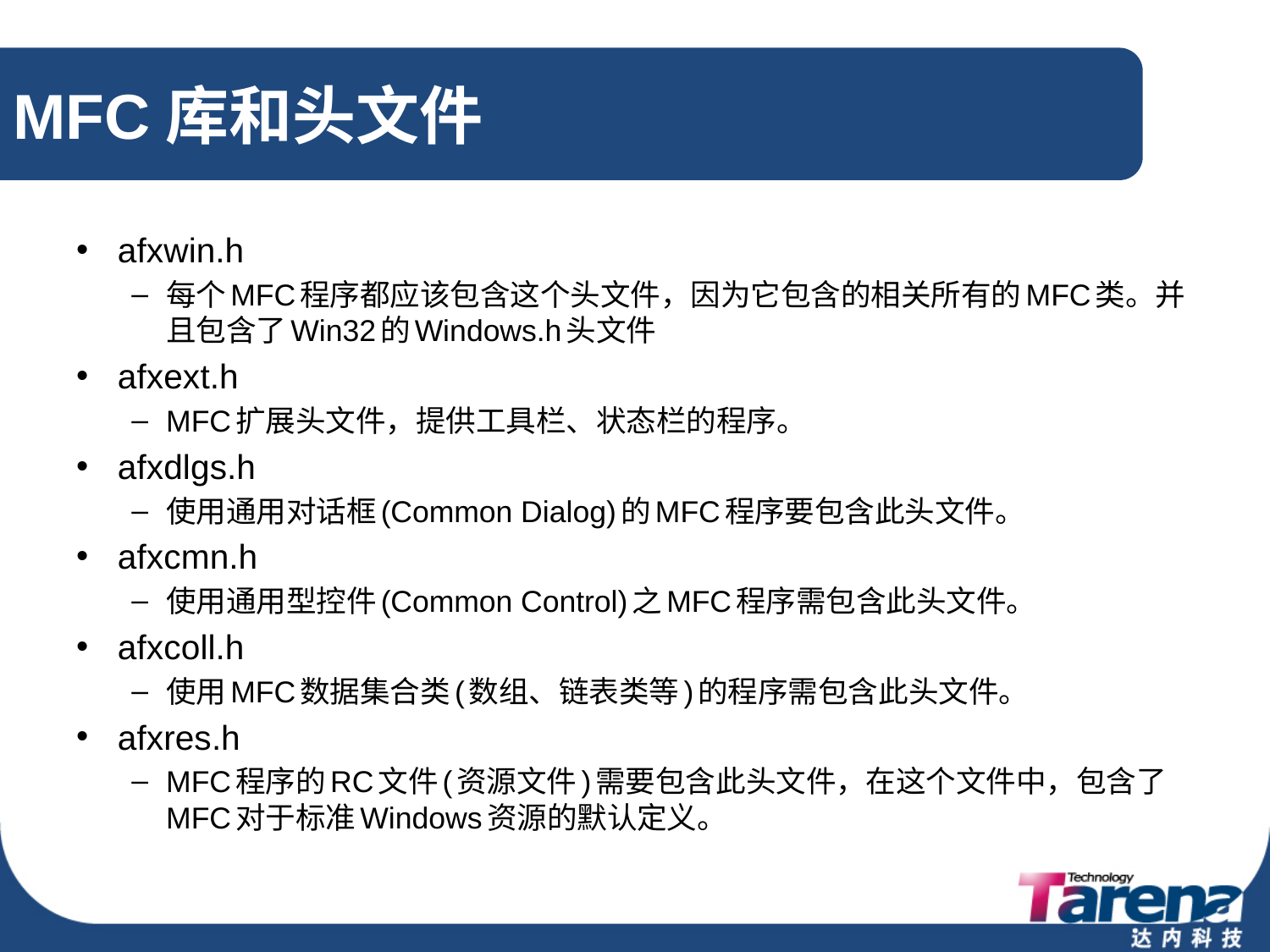

# MFC库和头文件
afxwin.h
每个MFC程序都应该包含这个头文件，因为它包含的相关所有的MFC类。并且包含了Win32的Windows.h头文件
afxext.h
MFC扩展头文件，提供工具栏、状态栏的程序。
afxdlgs.h
使用通用对话框(Common Dialog)的MFC程序要包含此头文件。
afxcmn.h
使用通用型控件(Common Control)之MFC程序需包含此头文件。
afxcoll.h
使用MFC数据集合类(数组、链表类等)的程序需包含此头文件。
afxres.h
MFC程序的RC文件(资源文件)需要包含此头文件，在这个文件中，包含了MFC对于标准Windows资源的默认定义。